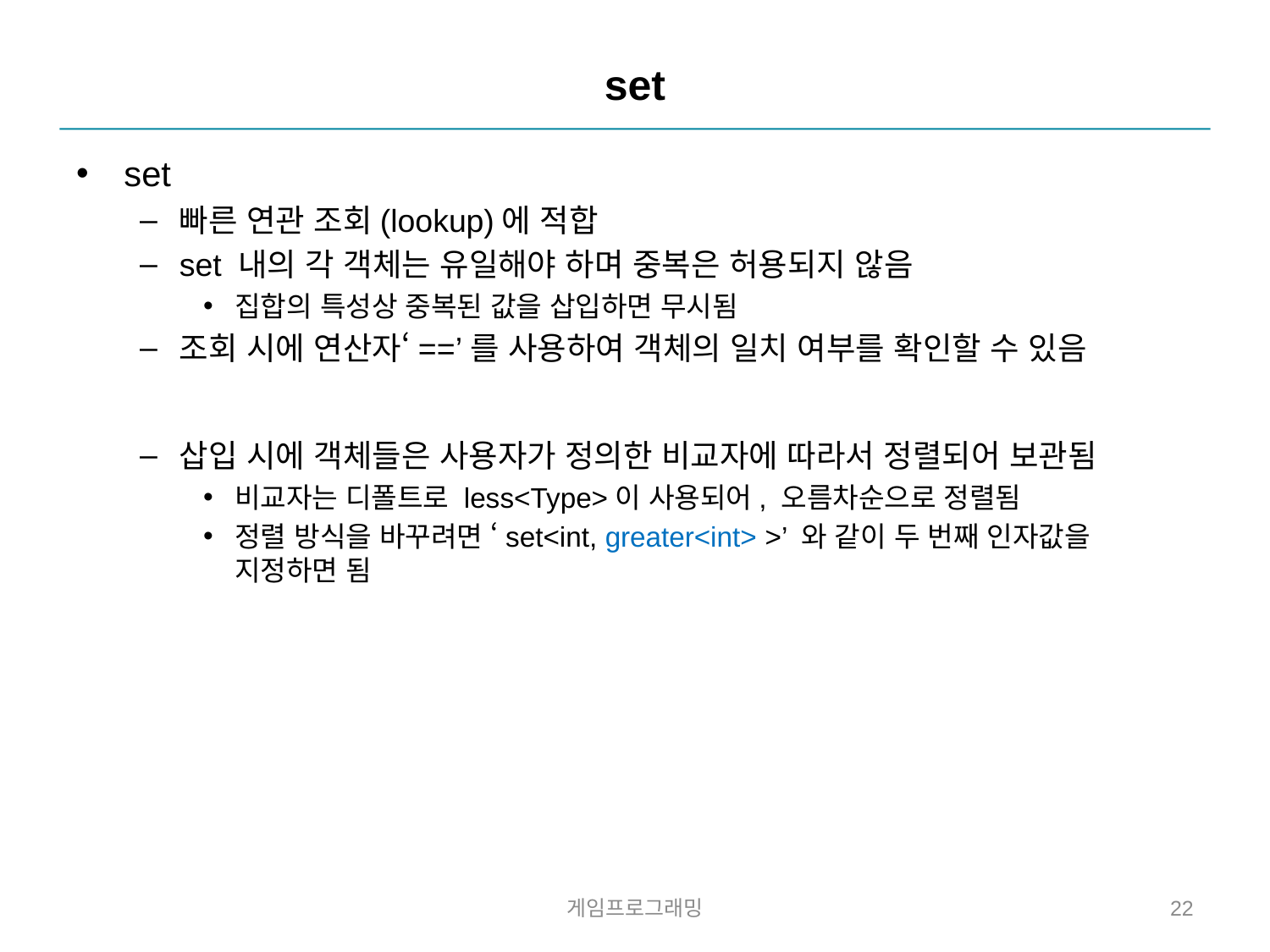

# set
set
빠른 연관 조회(lookup)에 적합
set 내의 각 객체는 유일해야 하며 중복은 허용되지 않음
집합의 특성상 중복된 값을 삽입하면 무시됨
조회 시에 연산자‘==’를 사용하여 객체의 일치 여부를 확인할 수 있음

삽입 시에 객체들은 사용자가 정의한 비교자에 따라서 정렬되어 보관됨
비교자는 디폴트로 less<Type>이 사용되어, 오름차순으로 정렬됨
정렬 방식을 바꾸려면 ‘set<int, greater<int> >’ 와 같이 두 번째 인자값을 지정하면 됨
게임프로그래밍
22